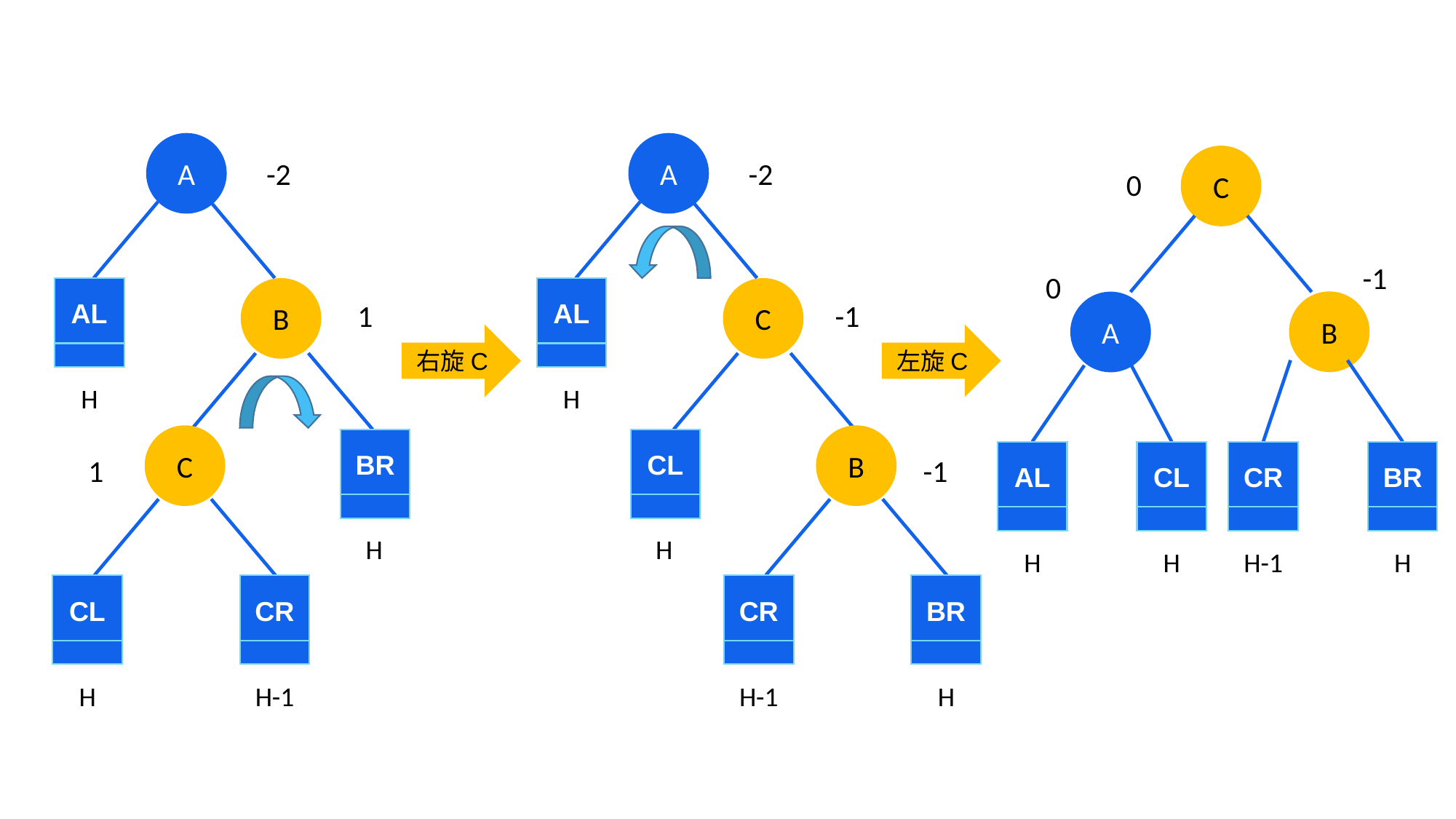

A
A
C
-2
-2
0

-1
0
AL

H
B
AL

H
C
B
A
1
-1
右旋C
左旋C
CR

H-1
BR

H
AL

H
CL

H

C
B
-1
CR

H-1
BR

H
BR

H
CL

H
1
CL

H
CR

H-1